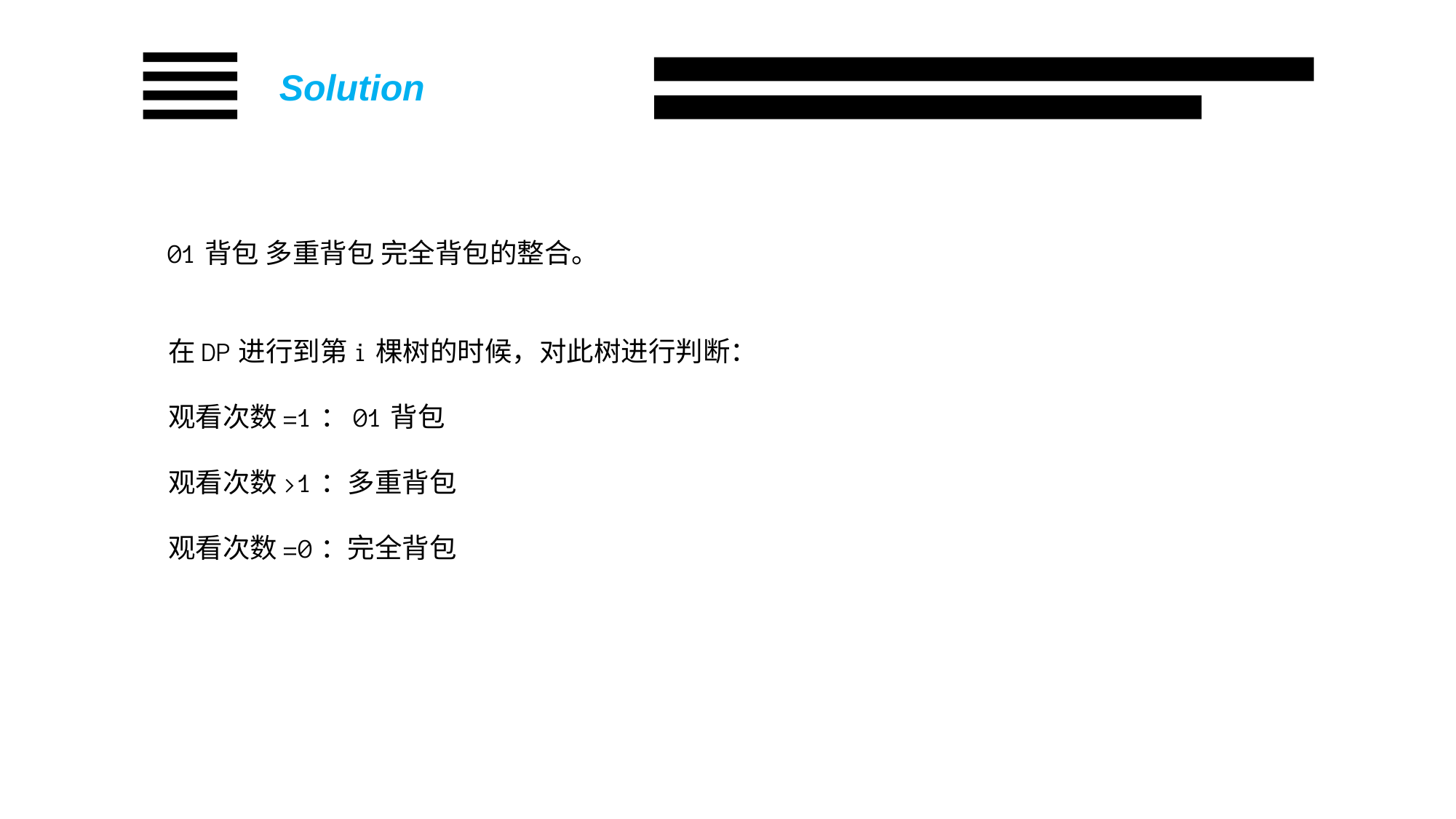

Solution

01背包 多重背包 完全背包的整合。

在DP进行到第i棵树的时候，对此树进行判断：

观看次数=1：01背包

观看次数>1：多重背包

观看次数=0：完全背包